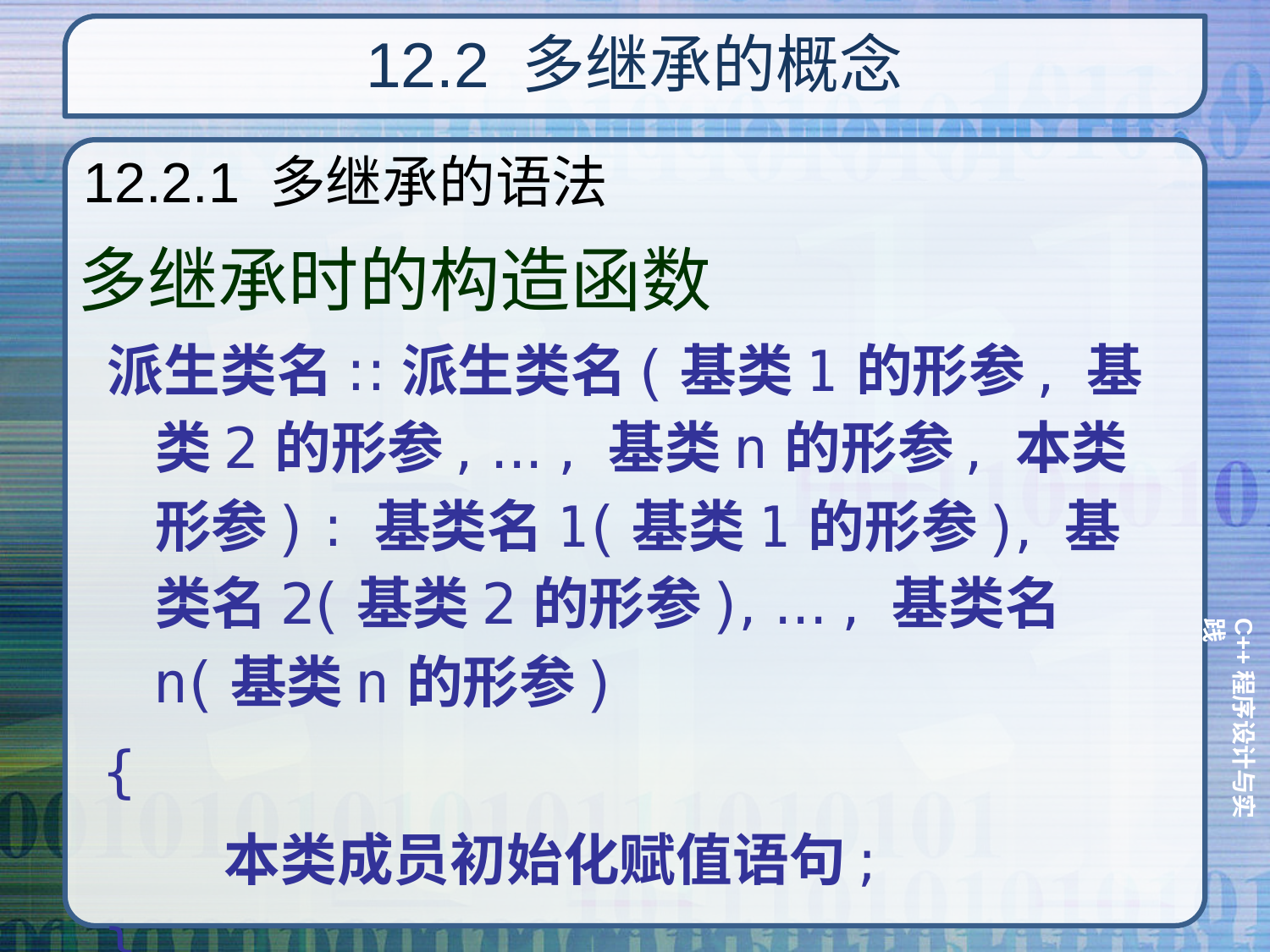

# 12.2 多继承的概念
12.2.1 多继承的语法
多继承时的构造函数
派生类名::派生类名(基类1的形参, 基类2的形参, ... , 基类n的形参, 本类形参) : 基类名1(基类1的形参), 基类名2(基类2的形参), ... , 基类名n(基类n的形参)
{
        本类成员初始化赋值语句;
}